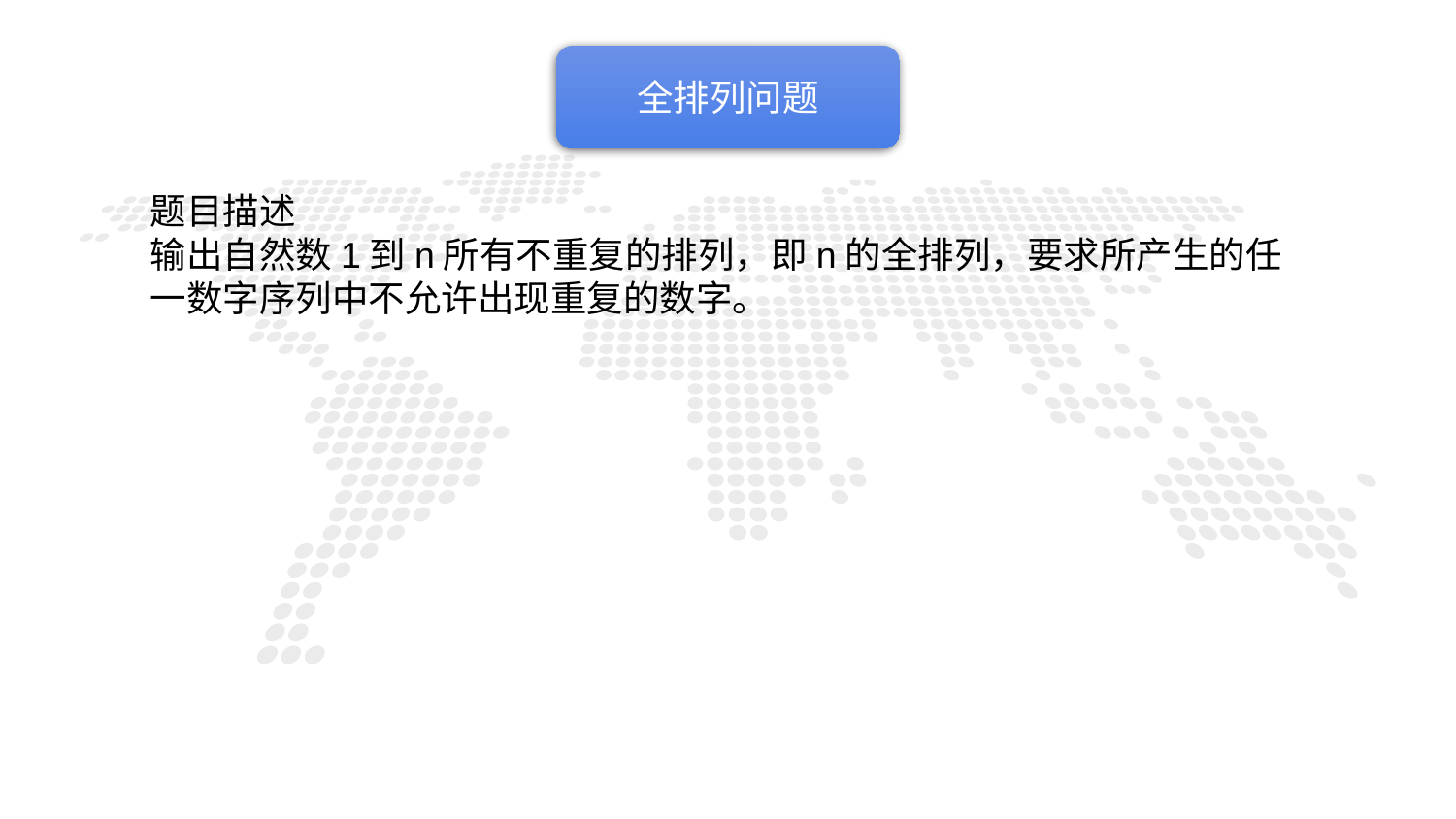

全排列问题
题目描述
输出自然数1到n所有不重复的排列，即n的全排列，要求所产生的任一数字序列中不允许出现重复的数字。